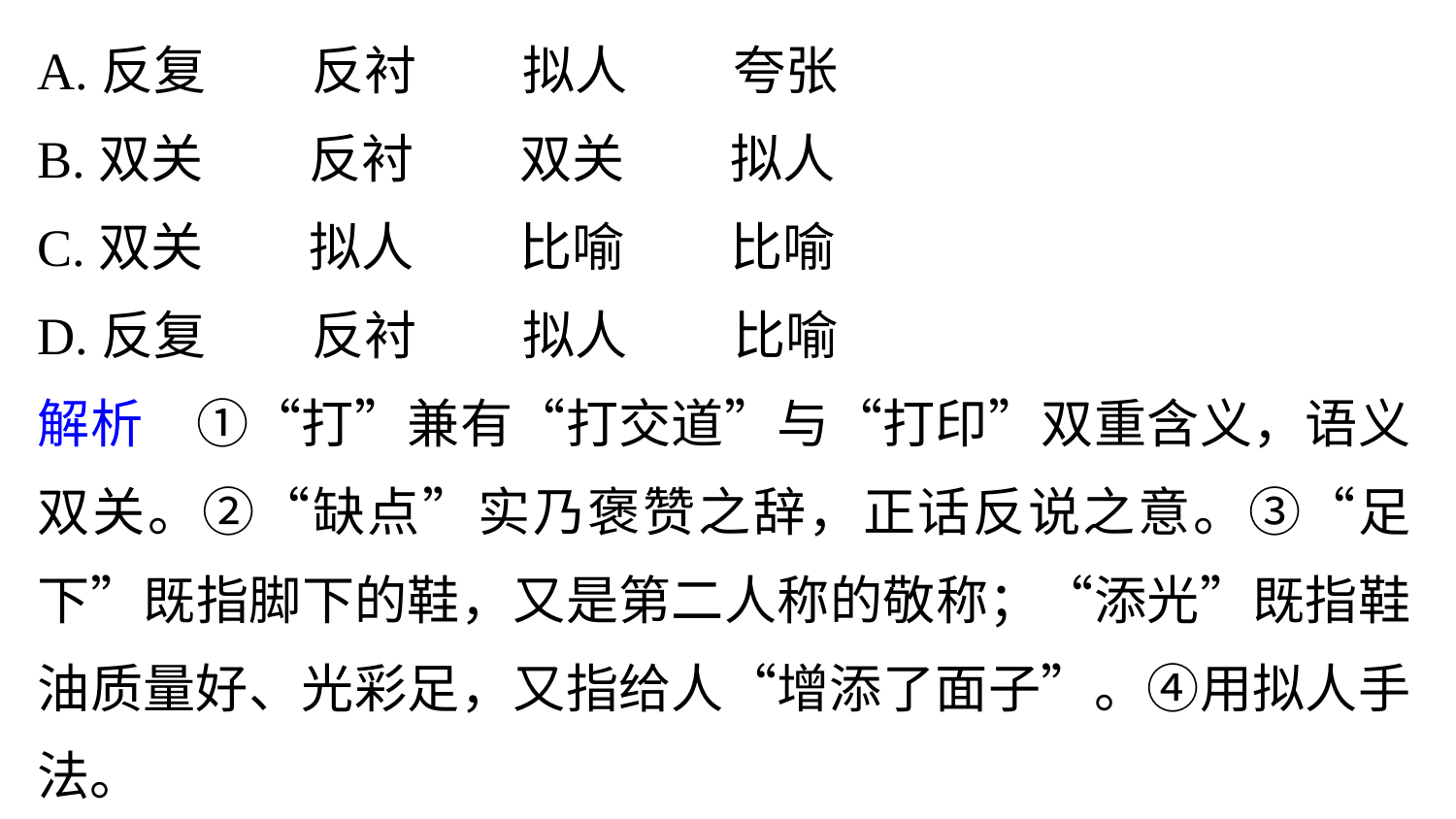

A.反复　　反衬　　拟人　　夸张
B.双关　　反衬　　双关　　拟人
C.双关　　拟人　　比喻　　比喻
D.反复　　反衬　　拟人　　比喻
解析　①“打”兼有“打交道”与“打印”双重含义，语义双关。②“缺点”实乃褒赞之辞，正话反说之意。③“足下”既指脚下的鞋，又是第二人称的敬称；“添光”既指鞋油质量好、光彩足，又指给人“增添了面子”。④用拟人手法。
答案　B